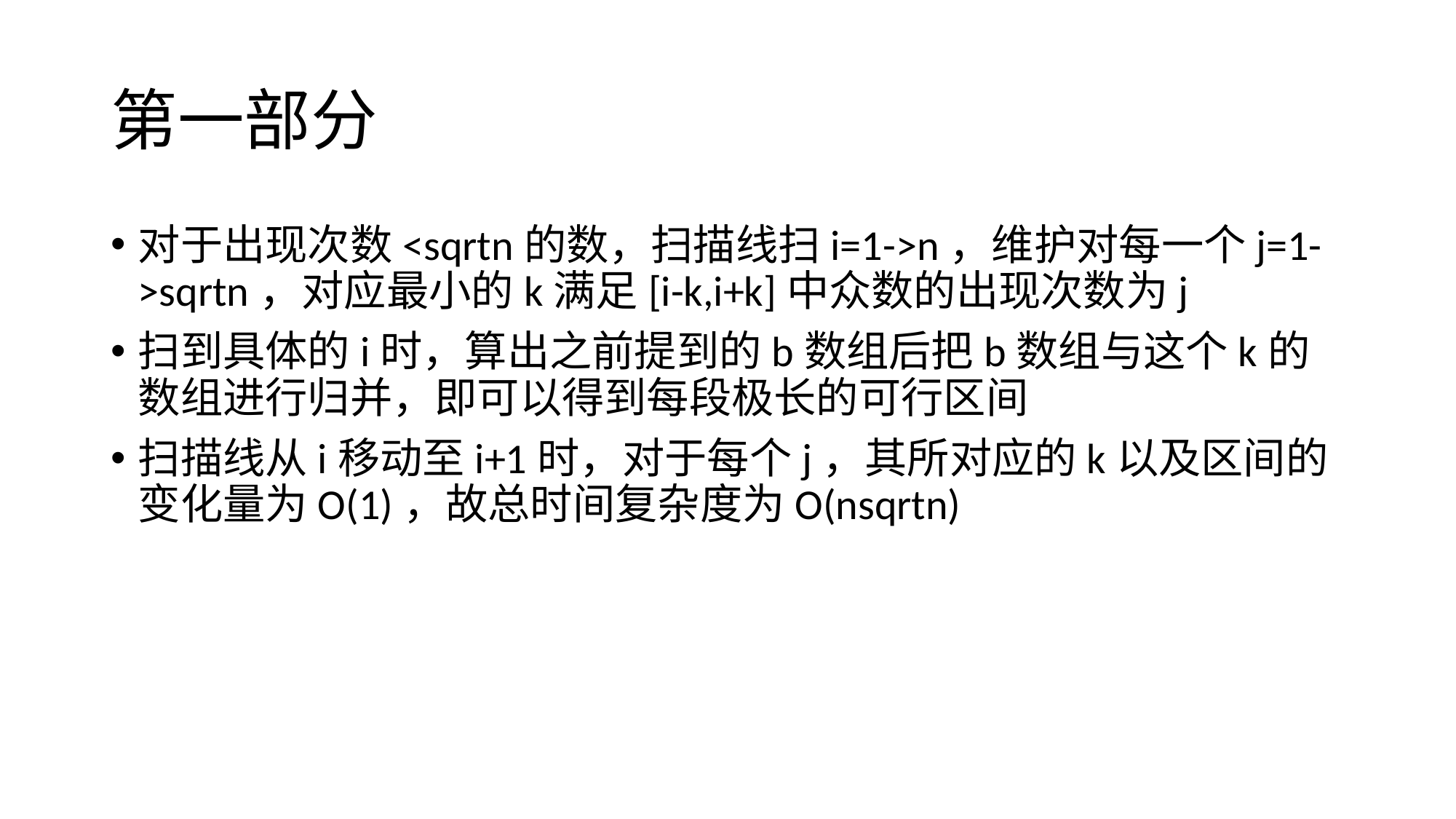

# 第一部分
对于出现次数<sqrtn的数，扫描线扫i=1->n，维护对每一个j=1->sqrtn，对应最小的k满足[i-k,i+k]中众数的出现次数为j
扫到具体的i时，算出之前提到的b数组后把b数组与这个k的数组进行归并，即可以得到每段极长的可行区间
扫描线从i移动至i+1时，对于每个j，其所对应的k以及区间的变化量为O(1)，故总时间复杂度为O(nsqrtn)